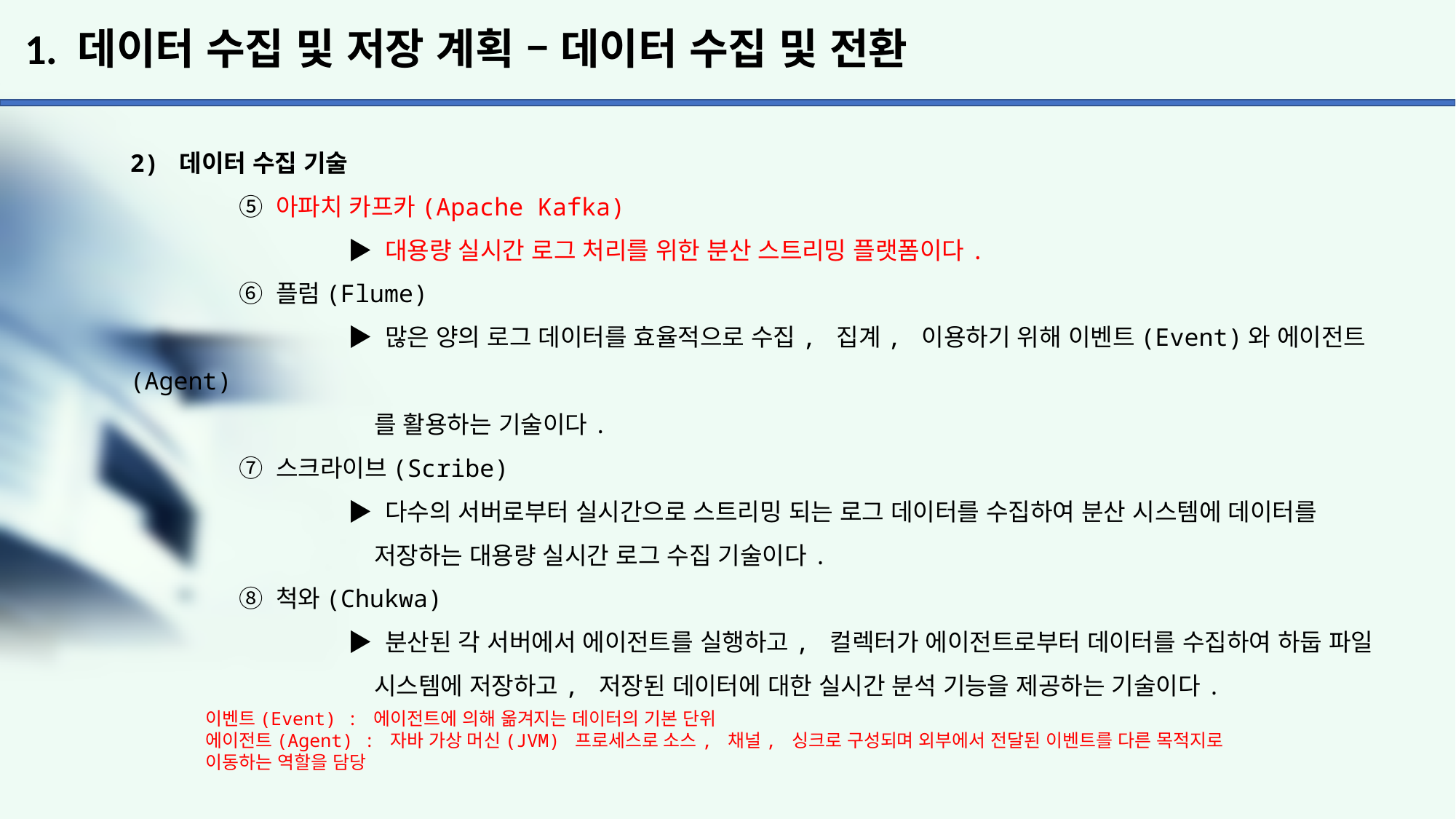

# 1. 데이터 수집 및 저장 계획 – 데이터 수집 및 전환
2) 데이터 수집 기술
	⑤ 아파치 카프카(Apache Kafka)
		▶ 대용량 실시간 로그 처리를 위한 분산 스트리밍 플랫폼이다.
	⑥ 플럼(Flume)
		▶ 많은 양의 로그 데이터를 효율적으로 수집, 집계, 이용하기 위해 이벤트(Event)와 에이전트(Agent)
		   를 활용하는 기술이다.
	⑦ 스크라이브(Scribe)
		▶ 다수의 서버로부터 실시간으로 스트리밍 되는 로그 데이터를 수집하여 분산 시스템에 데이터를
		   저장하는 대용량 실시간 로그 수집 기술이다.
	⑧ 척와(Chukwa)
		▶ 분산된 각 서버에서 에이전트를 실행하고, 컬렉터가 에이전트로부터 데이터를 수집하여 하둡 파일
		   시스템에 저장하고, 저장된 데이터에 대한 실시간 분석 기능을 제공하는 기술이다.
이벤트(Event) : 에이전트에 의해 옮겨지는 데이터의 기본 단위
에이전트(Agent) : 자바 가상 머신(JVM) 프로세스로 소스, 채널, 싱크로 구성되며 외부에서 전달된 이벤트를 다른 목적지로
이동하는 역할을 담당